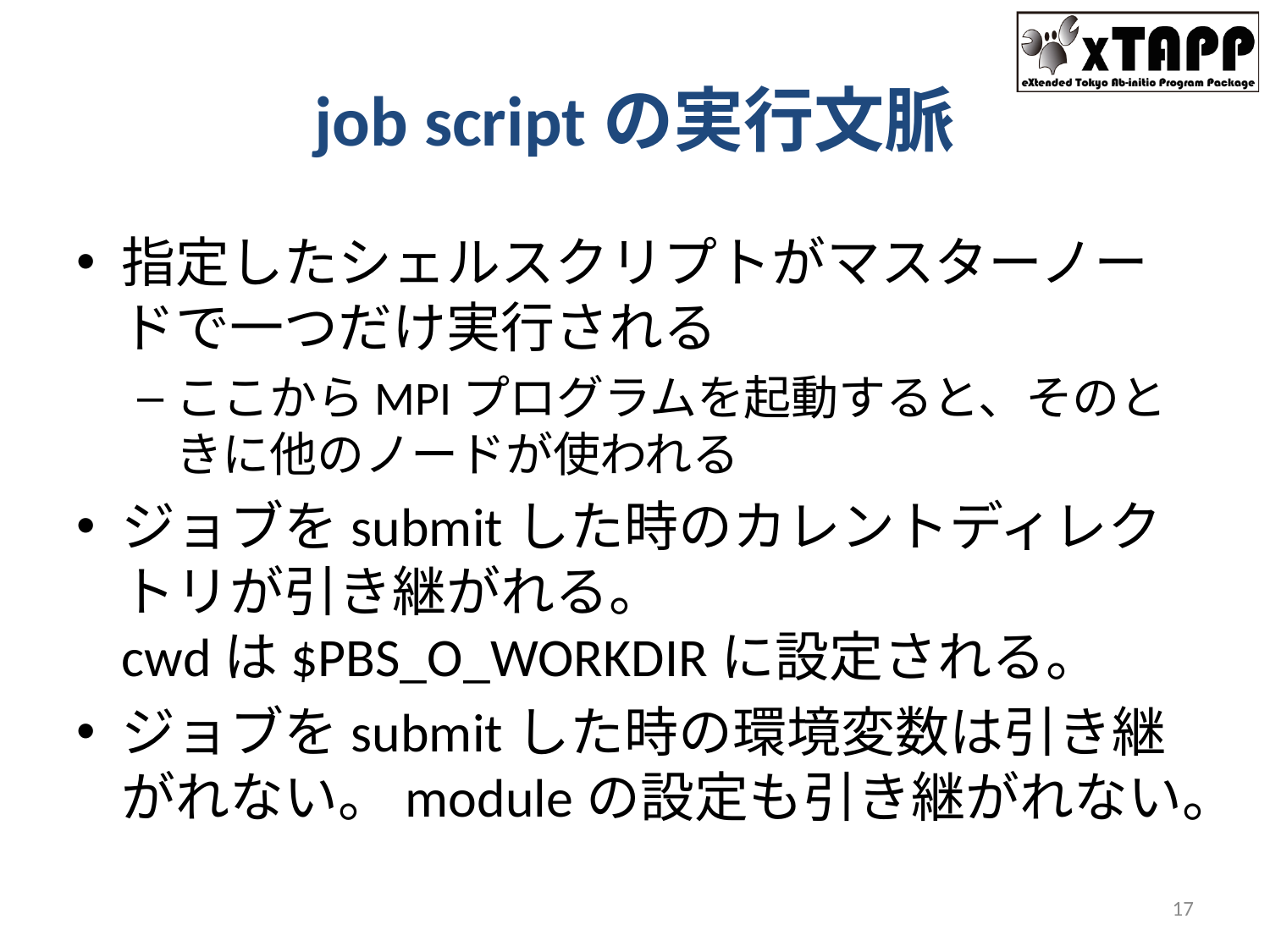

# job scriptの実行文脈
指定したシェルスクリプトがマスターノードで一つだけ実行される
ここからMPIプログラムを起動すると、そのときに他のノードが使われる
ジョブをsubmitした時のカレントディレクトリが引き継がれる。
cwdは$PBS_O_WORKDIRに設定される。
ジョブをsubmitした時の環境変数は引き継がれない。moduleの設定も引き継がれない。
17